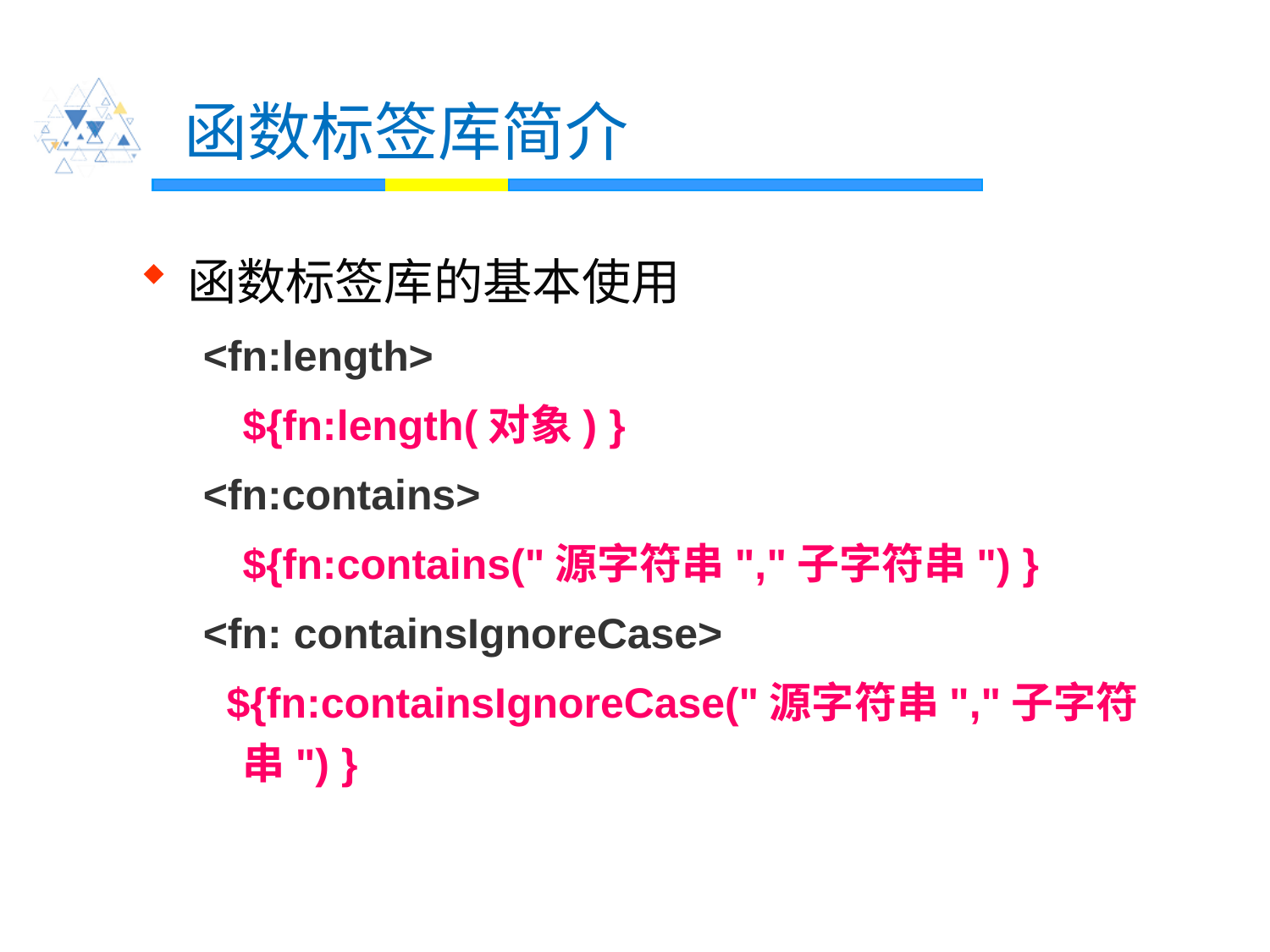

# 函数标签库简介
函数标签库的基本使用
<fn:length>
	${fn:length(对象) }
<fn:contains>
	${fn:contains("源字符串","子字符串") }
<fn: containsIgnoreCase>
  ${fn:containsIgnoreCase("源字符串","子字符串") }